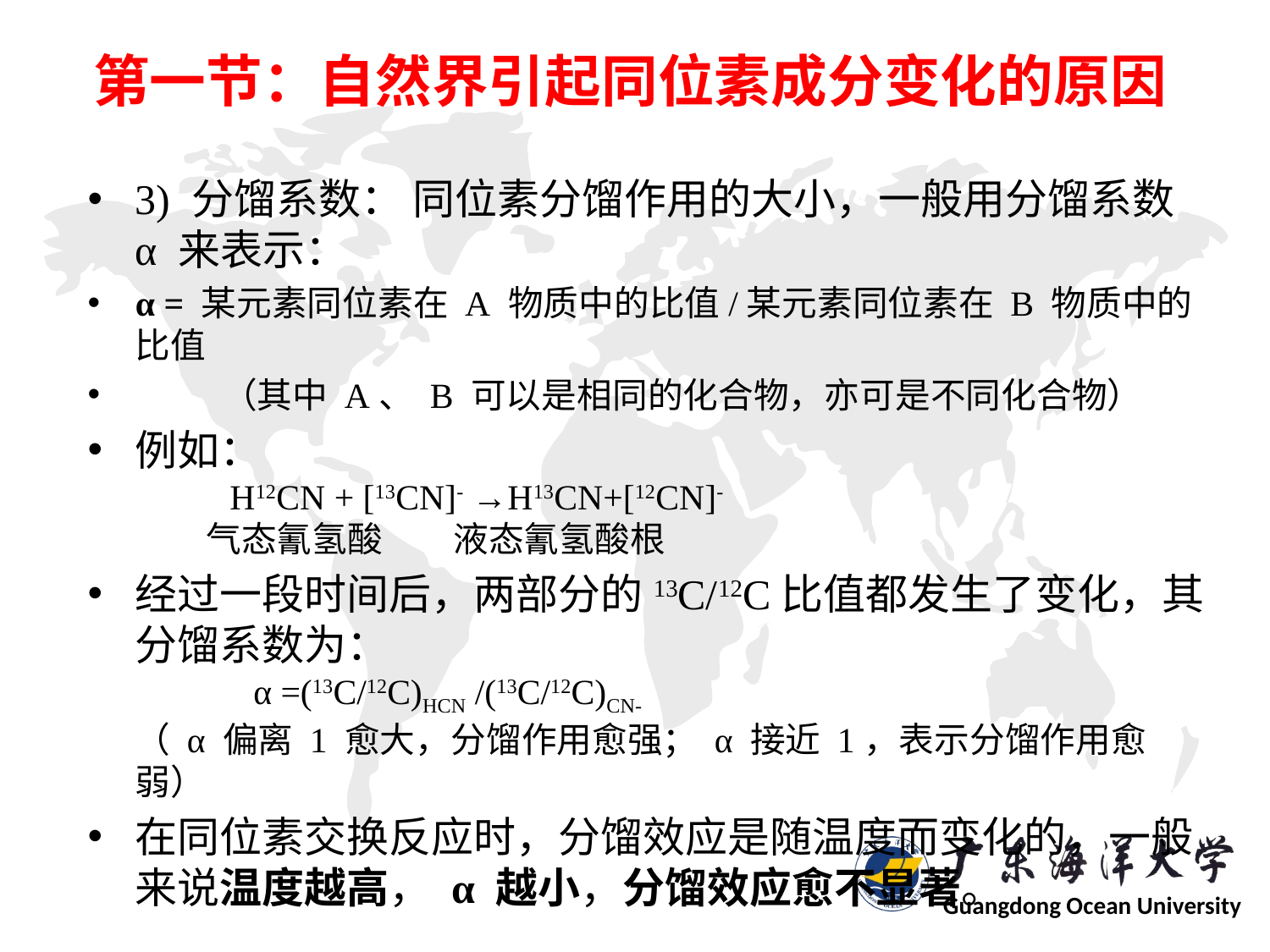

# 第一节：自然界引起同位素成分变化的原因
3) 分馏系数： 同位素分馏作用的大小，一般用分馏系数α 来表示：
α = 某元素同位素在 A 物质中的比值/某元素同位素在 B 物质中的比值
          （其中 A、 B 可以是相同的化合物，亦可是不同化合物）
例如：
           H12CN + [13CN]- →H13CN+[12CN]-
       气态氰氢酸         液态氰氢酸根
经过一段时间后，两部分的13C/12C比值都发生了变化，其分馏系数为：
              α =(13C/12C)HCN /(13C/12C)CN-
（ α 偏离 1 愈大，分馏作用愈强； α 接近 1，表示分馏作用愈弱）
在同位素交换反应时，分馏效应是随温度而变化的，一般来说温度越高， α 越小，分馏效应愈不显著。